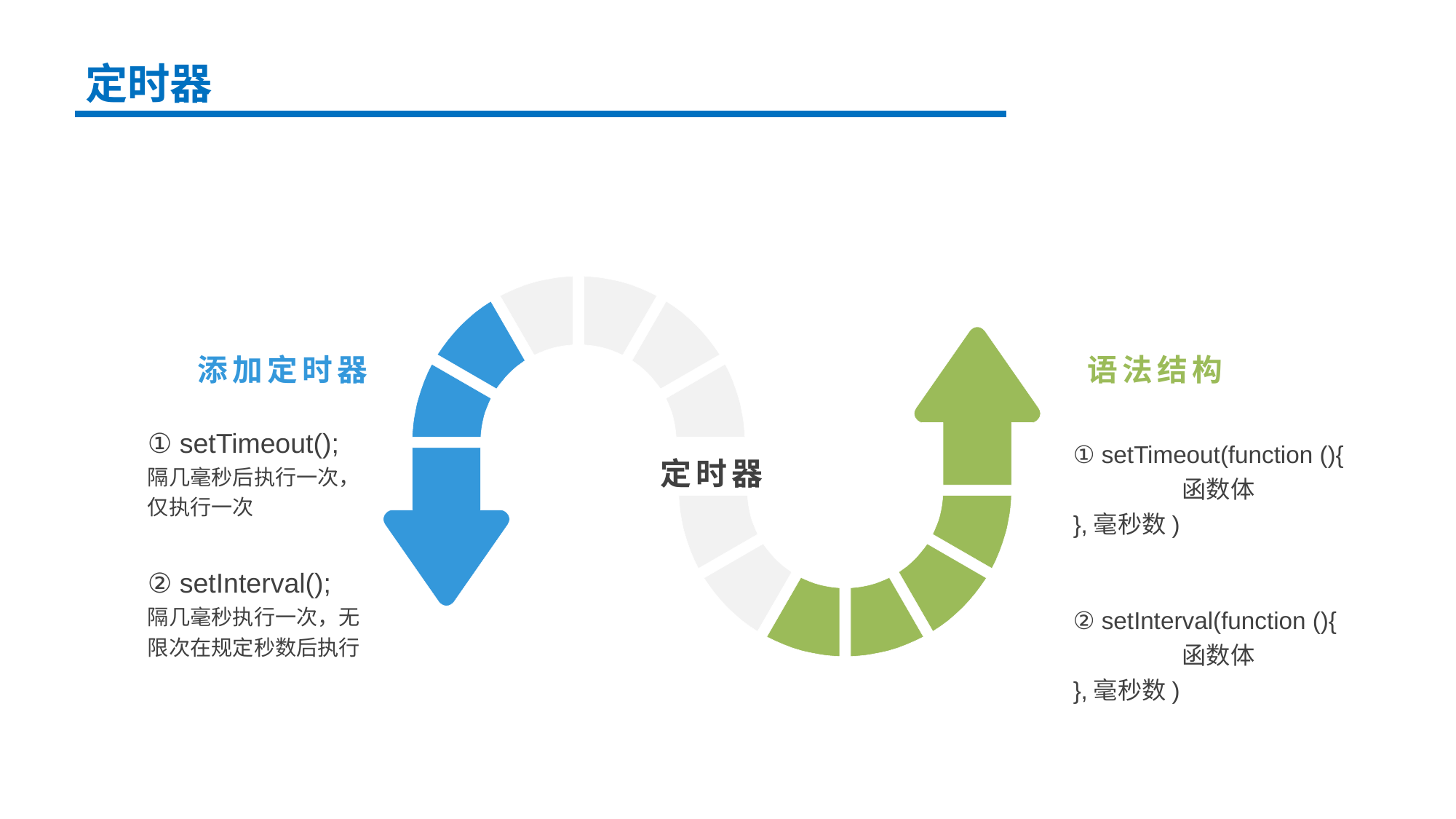

定时器

添加定时器
语法结构

① setTimeout();
隔几毫秒后执行一次，仅执行一次
① setTimeout(function (){
	函数体
},毫秒数)
定时器

② setInterval();
隔几毫秒执行一次，无限次在规定秒数后执行

② setInterval(function (){
	函数体
},毫秒数)